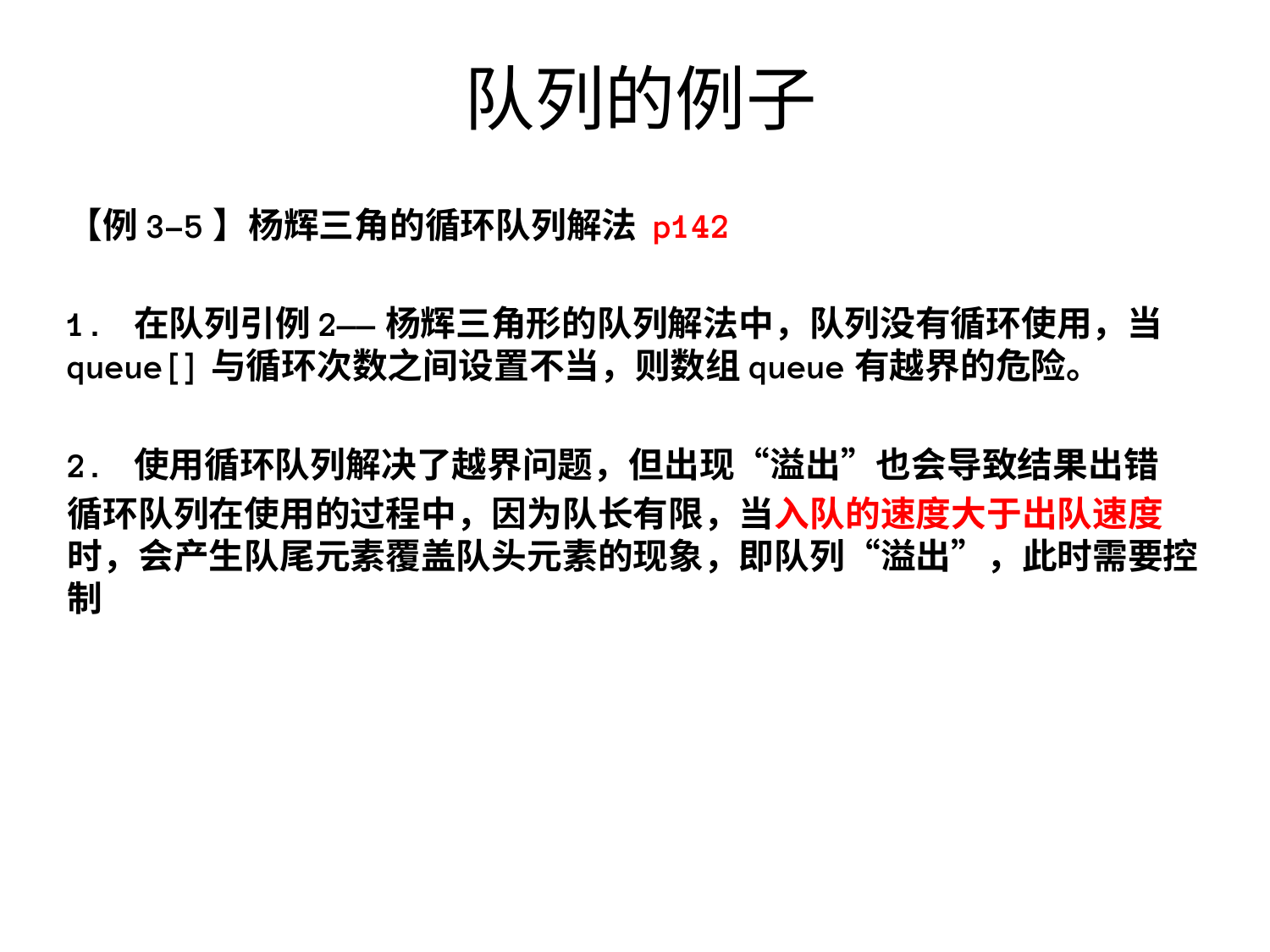

# 队列的例子
【例3-5】杨辉三角的循环队列解法 p142

1. 在队列引例2——杨辉三角形的队列解法中，队列没有循环使用，当queue[]与循环次数之间设置不当，则数组queue有越界的危险。

2. 使用循环队列解决了越界问题，但出现“溢出”也会导致结果出错
循环队列在使用的过程中，因为队长有限，当入队的速度大于出队速度时，会产生队尾元素覆盖队头元素的现象，即队列“溢出”，此时需要控制

134